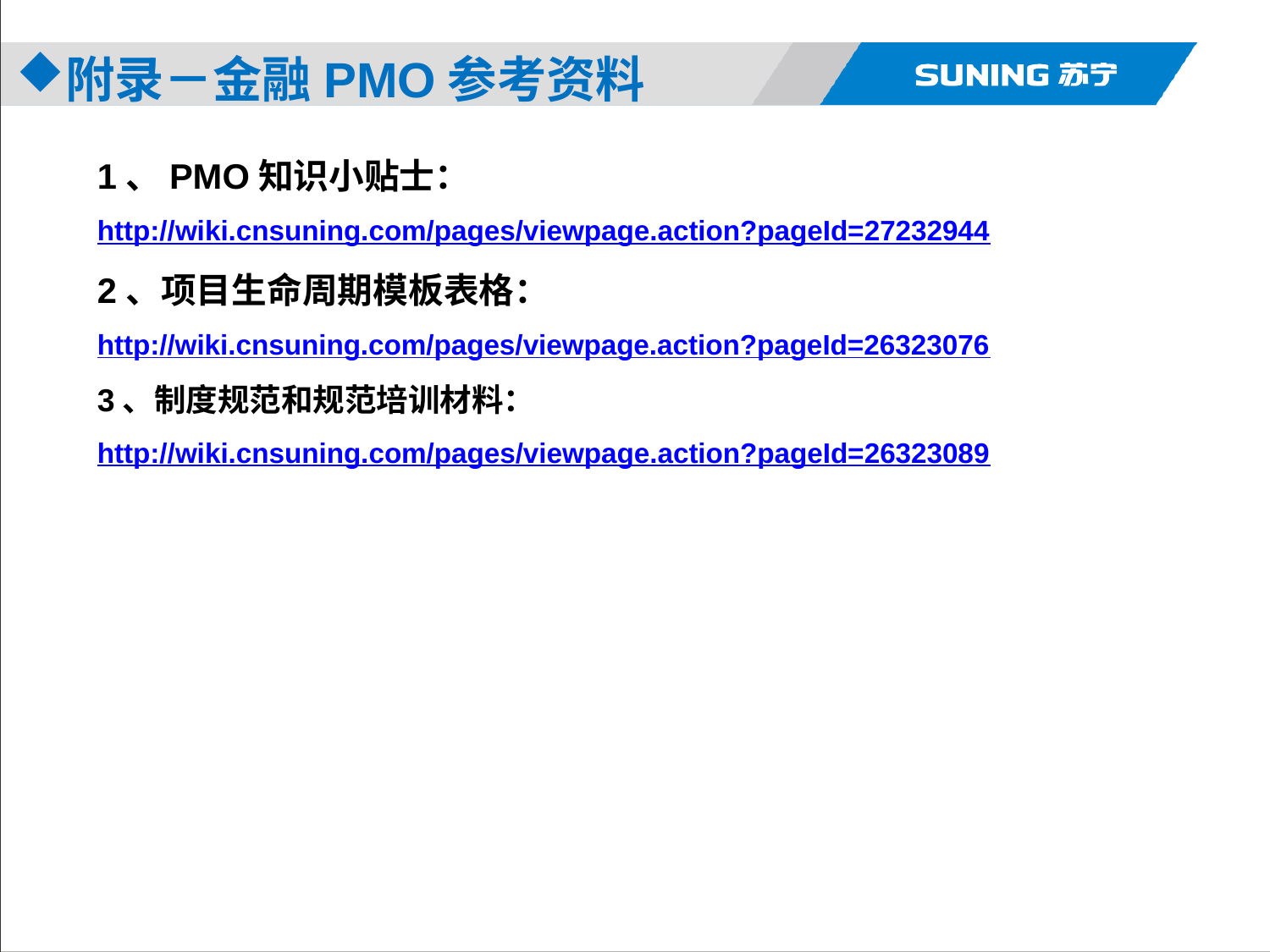

附录－金融PMO参考资料
1、PMO知识小贴士：
http://wiki.cnsuning.com/pages/viewpage.action?pageId=27232944
2、项目生命周期模板表格：http://wiki.cnsuning.com/pages/viewpage.action?pageId=26323076
3、制度规范和规范培训材料：
http://wiki.cnsuning.com/pages/viewpage.action?pageId=26323089